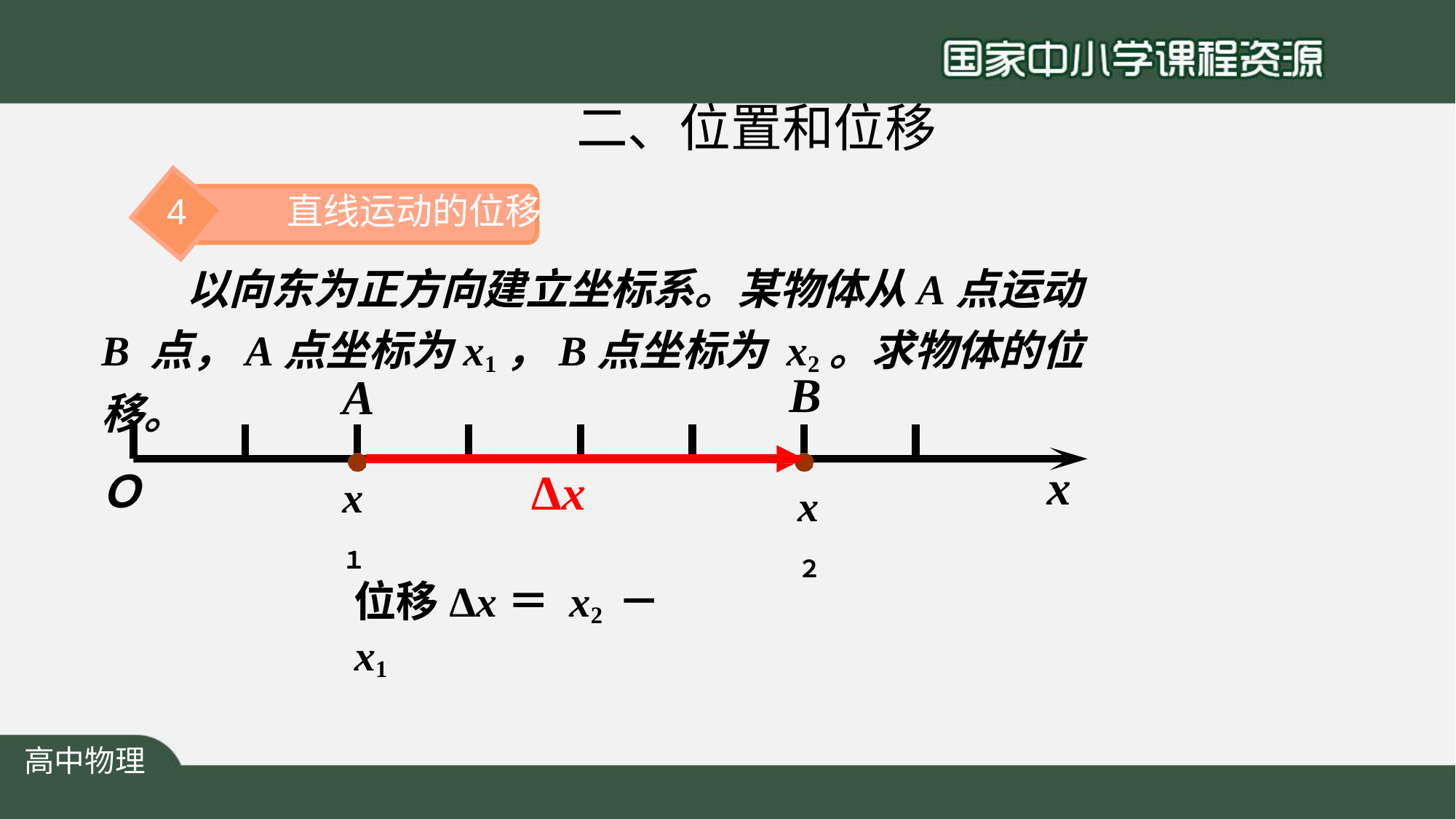

# 二、位置和位移

4	直线运动的位移
以向东为正方向建立坐标系。某物体从A点运动B 点，A点坐标为x1，B点坐标为 x2。求物体的位移。
B
A

x
Δx
Ｏ
x１
x２
位移Δx＝ x2 －x1
高中物理